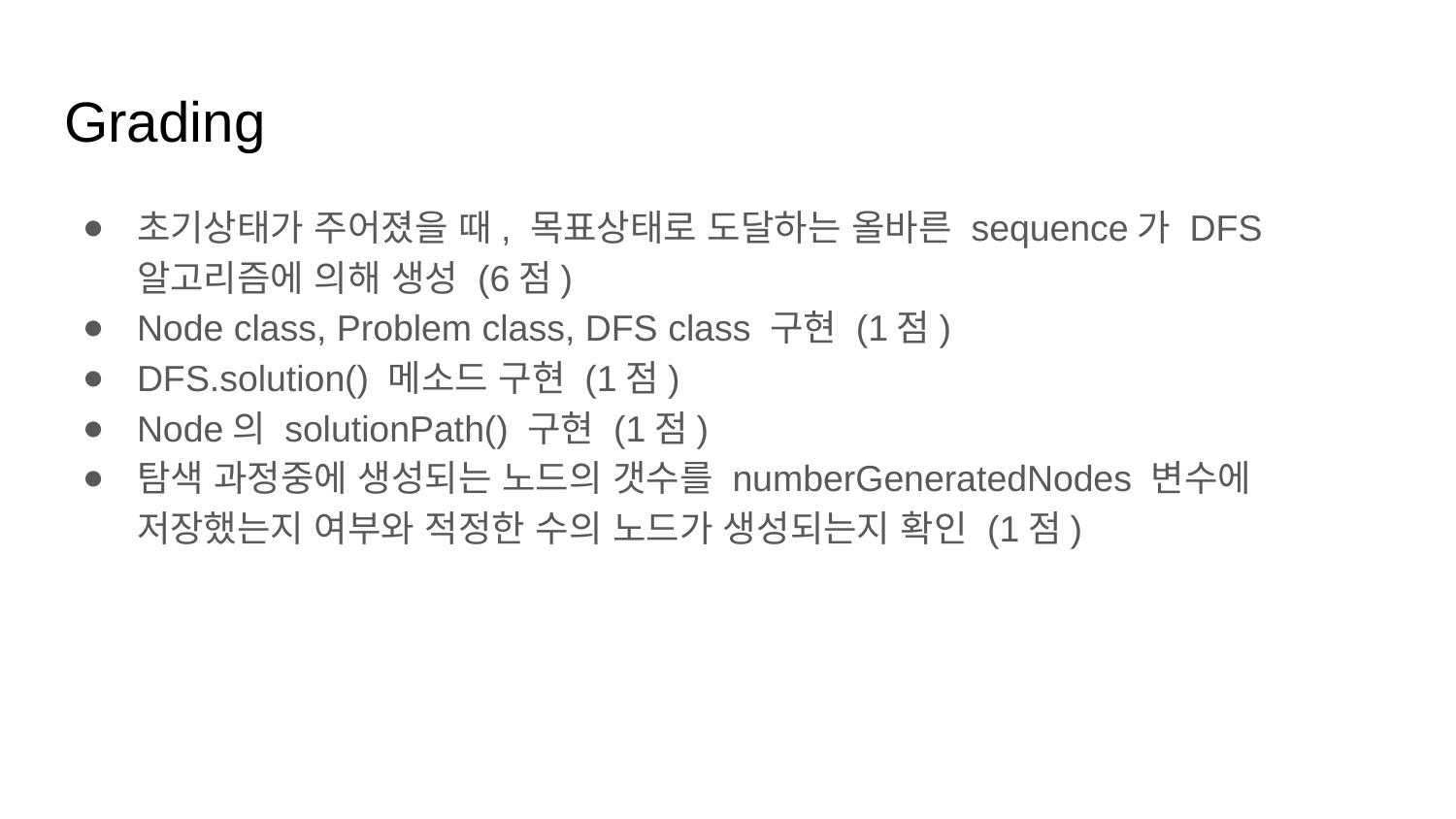

# Grading
초기상태가 주어졌을 때, 목표상태로 도달하는 올바른 sequence가 DFS알고리즘에 의해 생성 (6점)
Node class, Problem class, DFS class 구현 (1점)
DFS.solution() 메소드 구현 (1점)
Node의 solutionPath() 구현 (1점)
탐색 과정중에 생성되는 노드의 갯수를 numberGeneratedNodes 변수에 저장했는지 여부와 적정한 수의 노드가 생성되는지 확인 (1점)